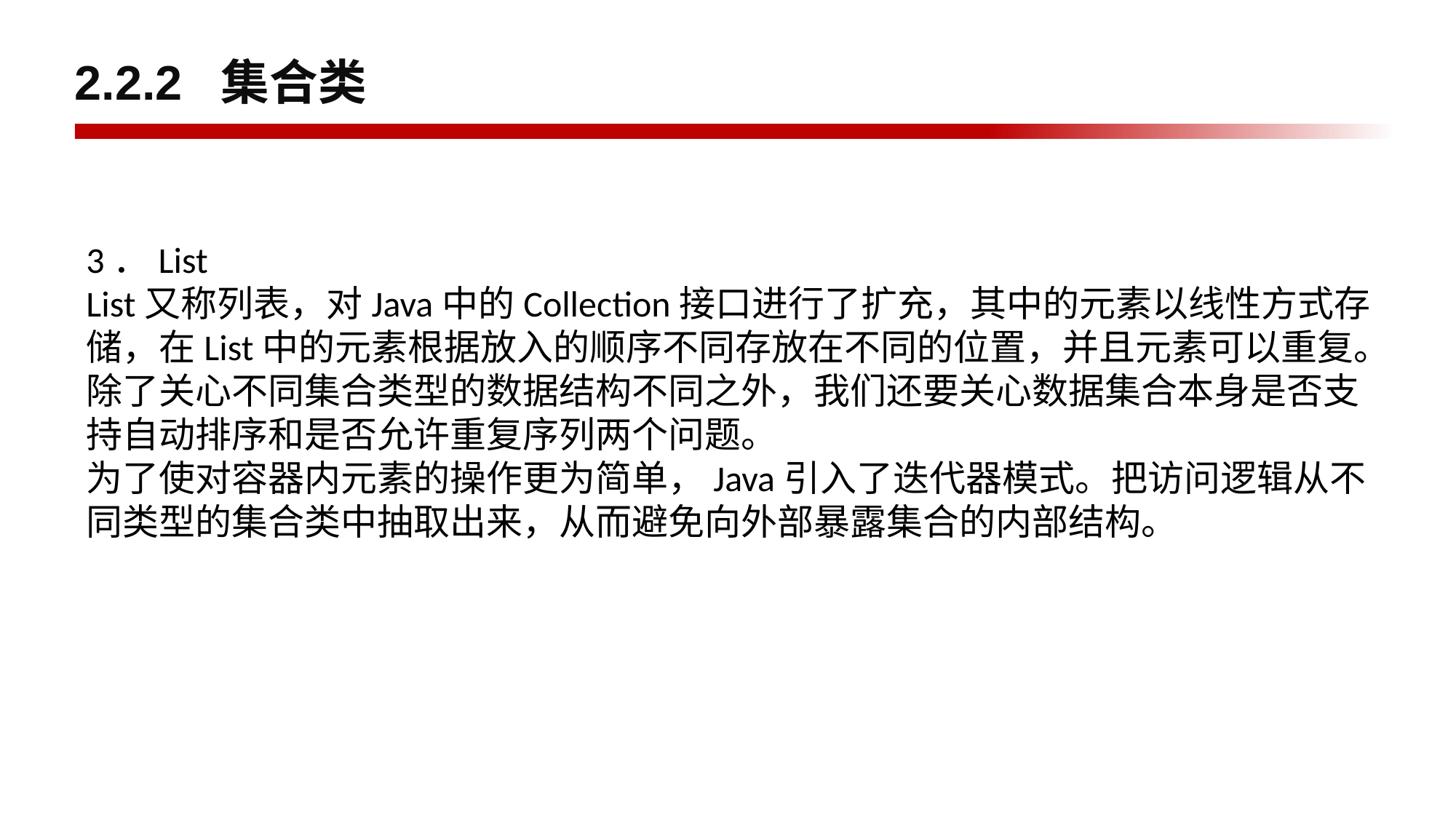

# 2.2.2  集合类

3．List
List又称列表，对Java中的Collection接口进行了扩充，其中的元素以线性方式存储，在List中的元素根据放入的顺序不同存放在不同的位置，并且元素可以重复。
除了关心不同集合类型的数据结构不同之外，我们还要关心数据集合本身是否支持自动排序和是否允许重复序列两个问题。
为了使对容器内元素的操作更为简单，Java引入了迭代器模式。把访问逻辑从不同类型的集合类中抽取出来，从而避免向外部暴露集合的内部结构。